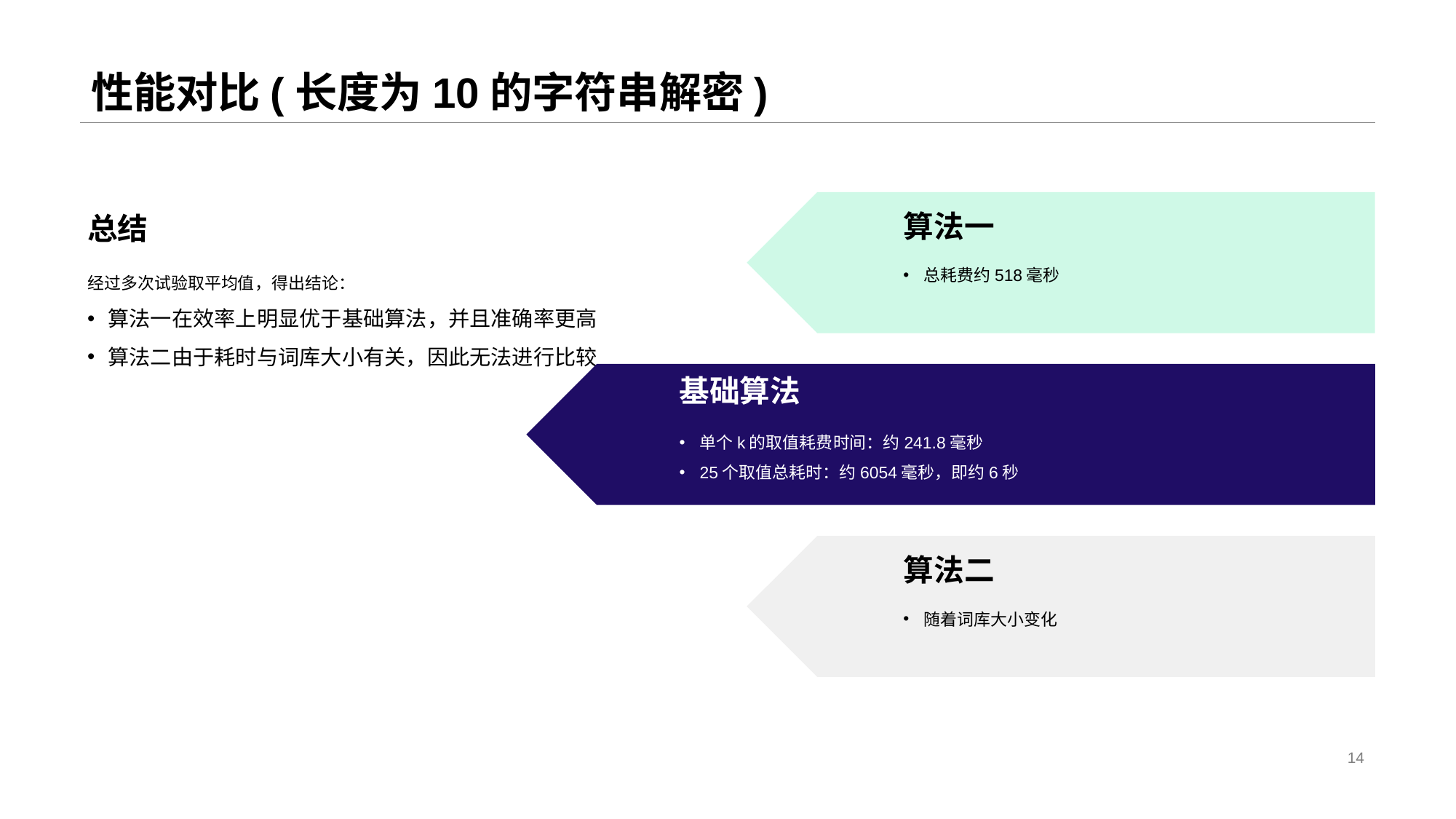

# 性能对比(长度为10的字符串解密)

算法一
总耗费约518毫秒

算法二
随着词库大小变化
总结
经过多次试验取平均值，得出结论：
算法一在效率上明显优于基础算法，并且准确率更高
算法二由于耗时与词库大小有关，因此无法进行比较

基础算法
单个k的取值耗费时间：约241.8毫秒
25个取值总耗时：约6054毫秒，即约6秒
14